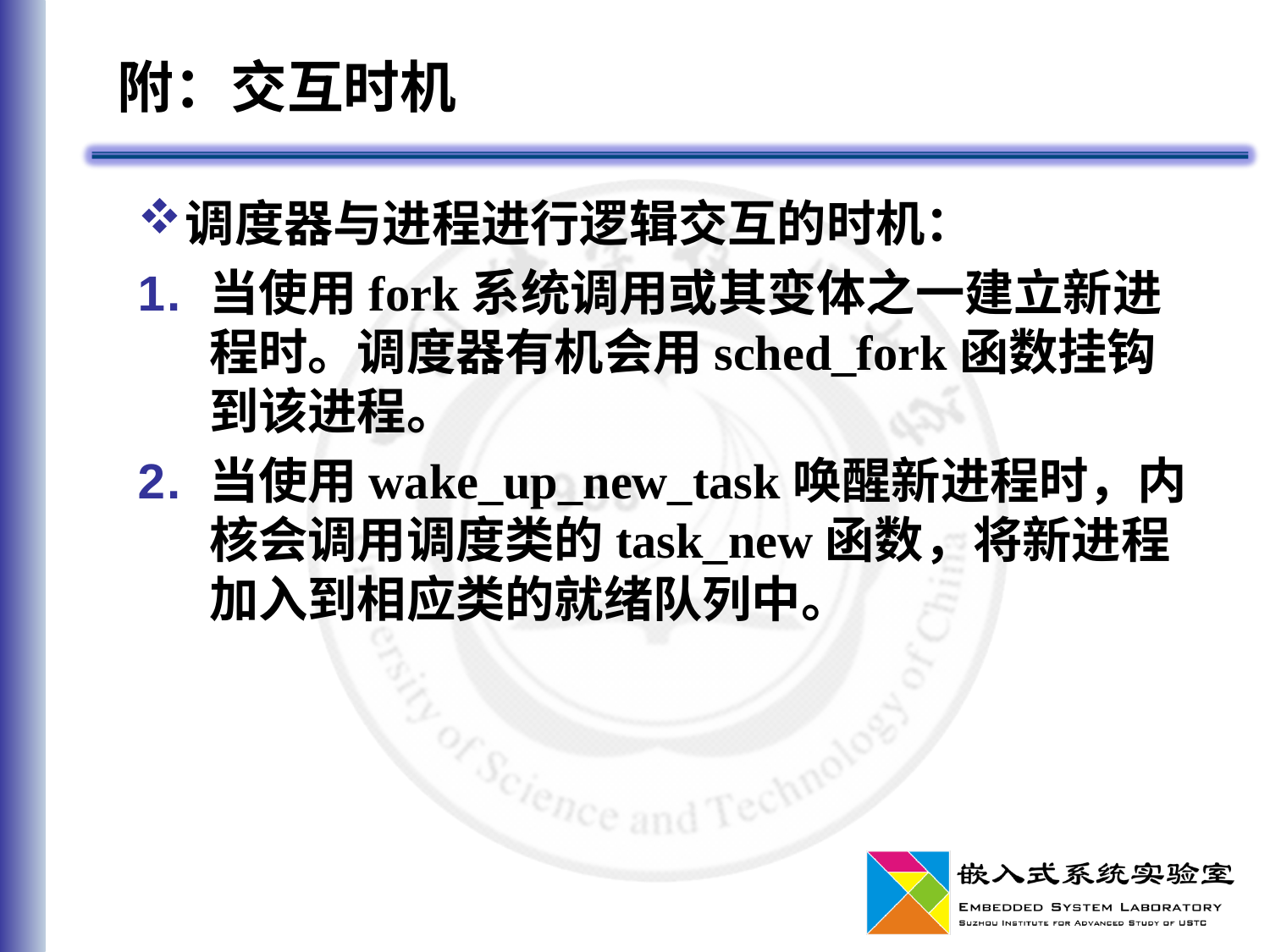

# 附：交互时机
调度器与进程进行逻辑交互的时机：
当使用fork系统调用或其变体之一建立新进程时。调度器有机会用sched_fork函数挂钩到该进程。
当使用wake_up_new_task唤醒新进程时，内核会调用调度类的task_new函数，将新进程加入到相应类的就绪队列中。